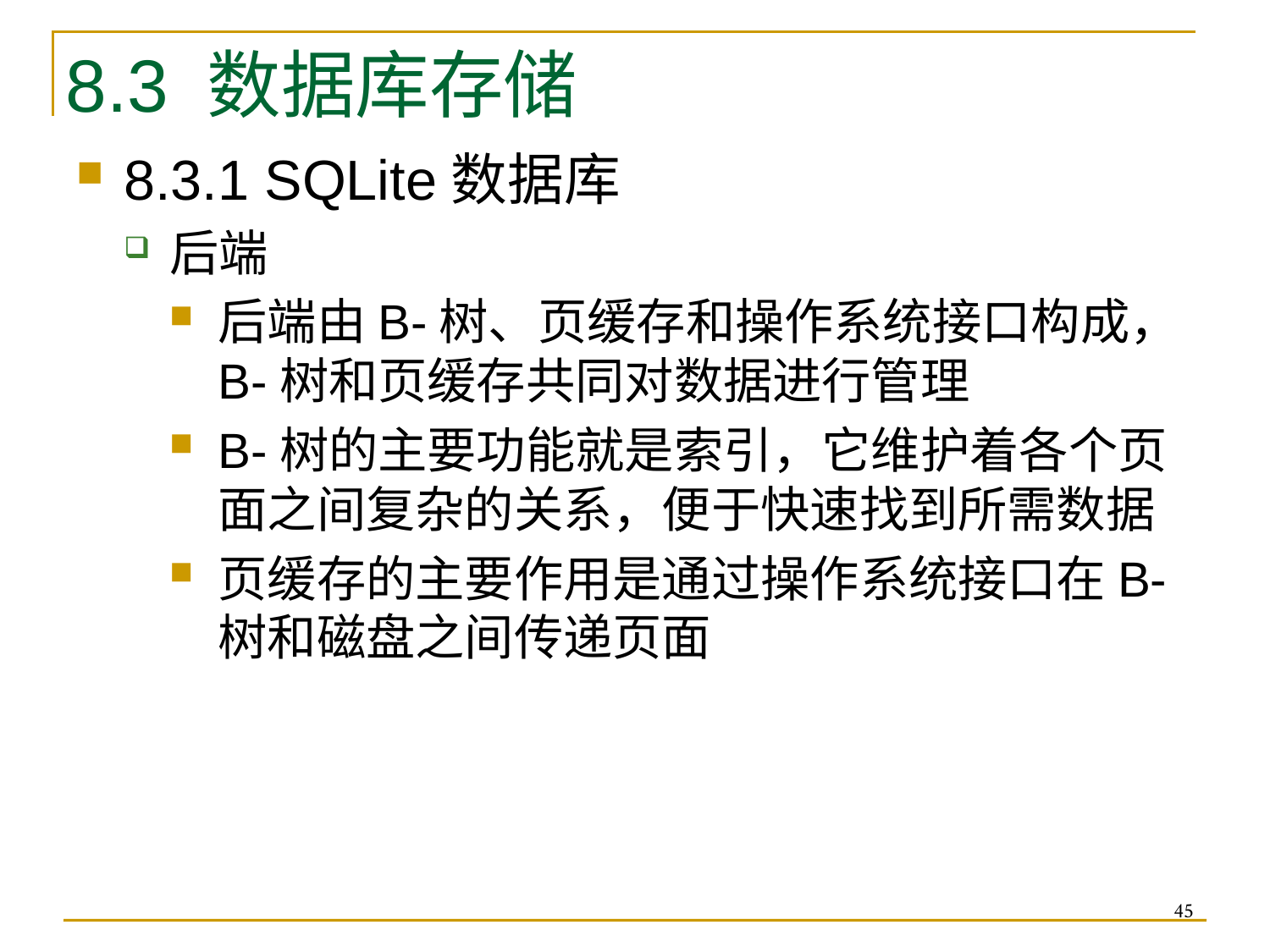

8.3 数据库存储
8.3.1 SQLite数据库
后端
后端由B-树、页缓存和操作系统接口构成，B-树和页缓存共同对数据进行管理
B-树的主要功能就是索引，它维护着各个页面之间复杂的关系，便于快速找到所需数据
页缓存的主要作用是通过操作系统接口在B-树和磁盘之间传递页面
45